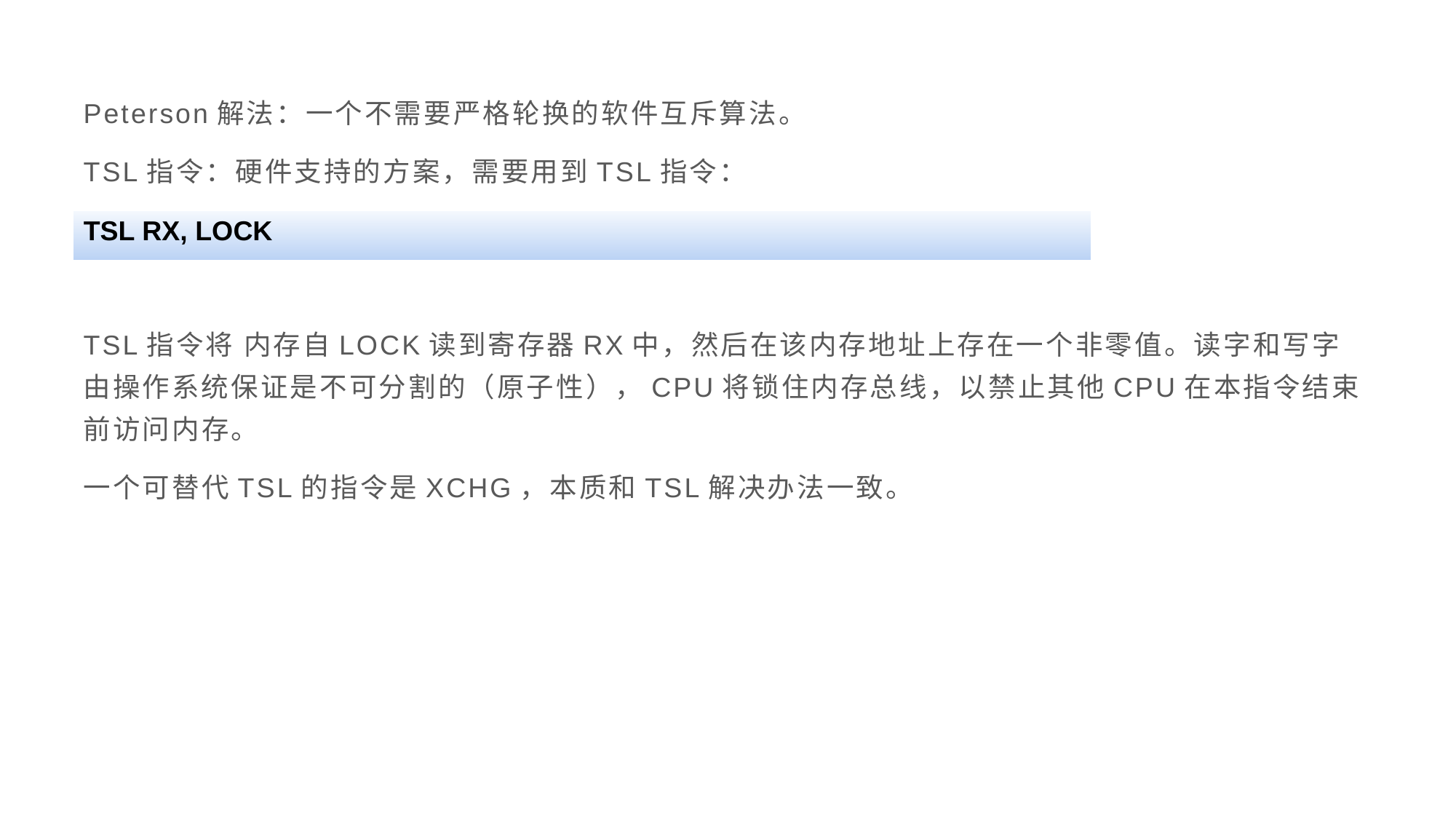

Peterson解法：一个不需要严格轮换的软件互斥算法。
TSL指令：硬件支持的方案，需要用到TSL指令：

TSL指令将 内存自LOCK读到寄存器RX中，然后在该内存地址上存在一个非零值。读字和写字由操作系统保证是不可分割的（原子性），CPU将锁住内存总线，以禁止其他CPU在本指令结束前访问内存。
一个可替代TSL的指令是XCHG，本质和TSL解决办法一致。
| TSL RX, LOCK |
| --- |